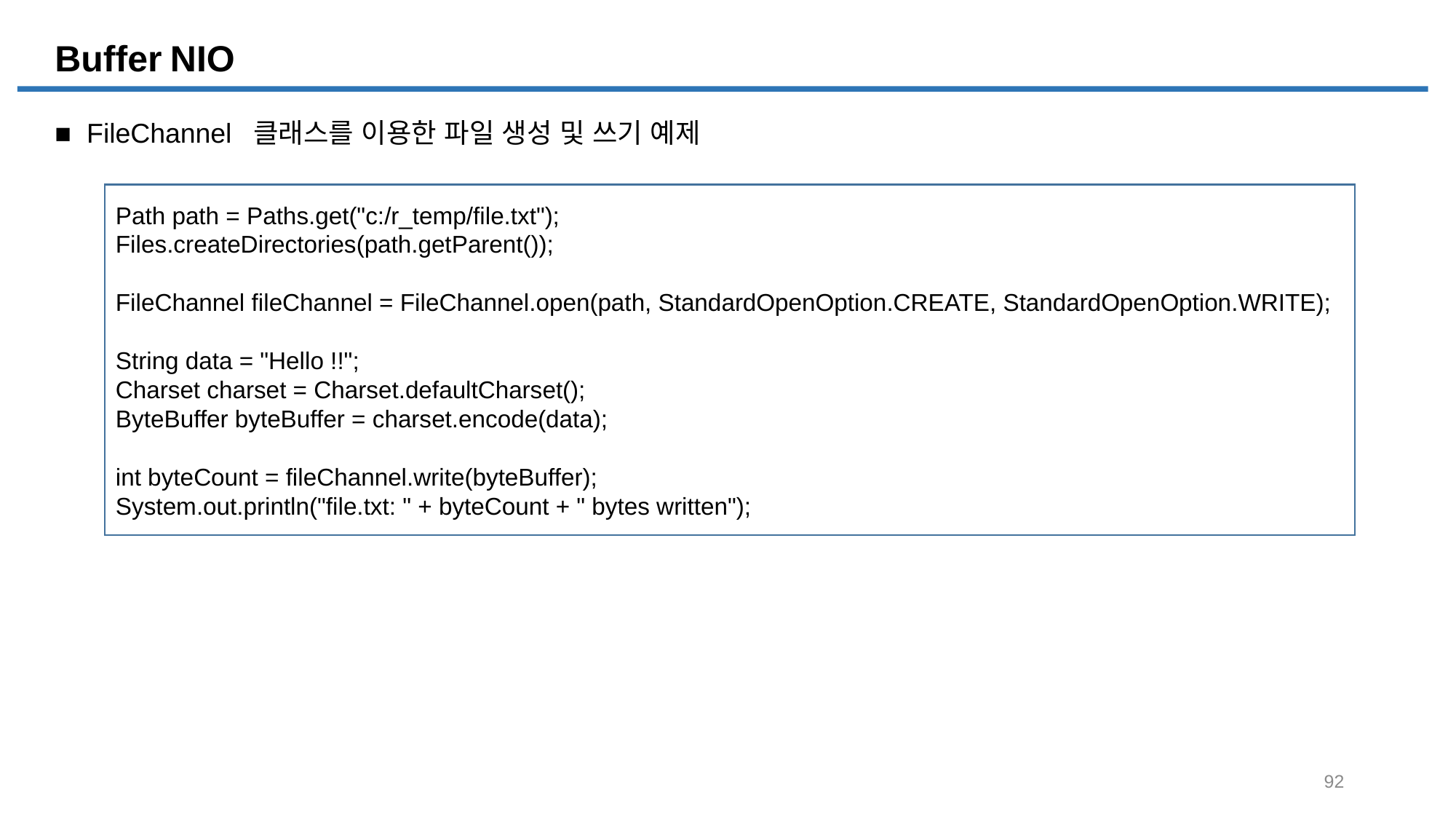

NIO

Buffer
■  FileChannel  클래스를 이용한 파일 생성 및 쓰기 예제
Path path = Paths.get("c:/r_temp/file.txt");
Files.createDirectories(path.getParent());

FileChannel fileChannel = FileChannel.open(path, StandardOpenOption.CREATE, StandardOpenOption.WRITE);

String data = "Hello !!";
Charset charset = Charset.defaultCharset();
ByteBuffer byteBuffer = charset.encode(data);

int byteCount = fileChannel.write(byteBuffer);
System.out.println("file.txt: " + byteCount + " bytes written");
92